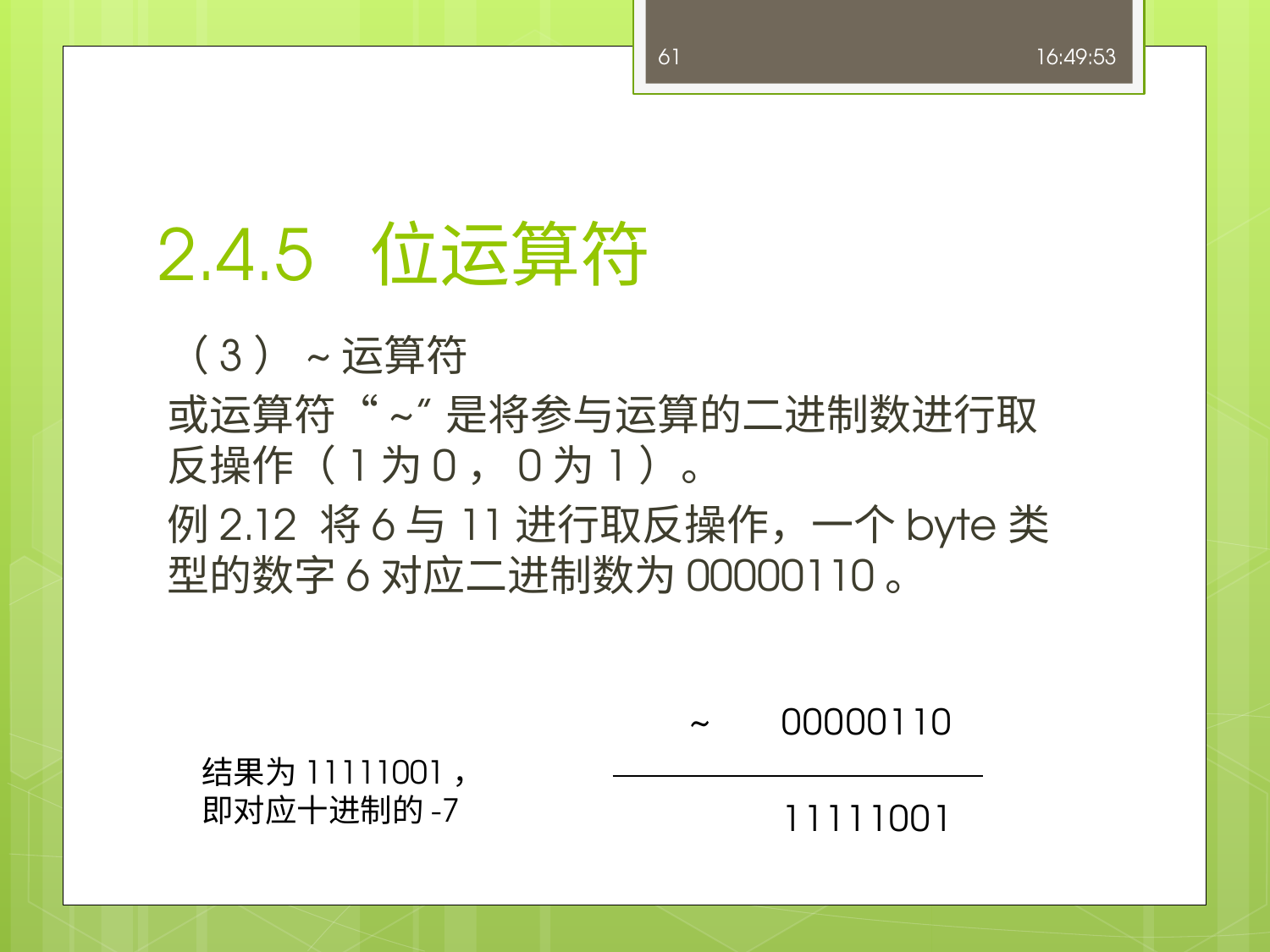

61
16:49:53
# 2.4.5  位运算符
（3）~运算符
或运算符“~”是将参与运算的二进制数进行取反操作（1为0，0为1）。
例2.12 将6与11进行取反操作，一个byte类型的数字6对应二进制数为00000110。
  ~      00000110
结果为11111001，
即对应十进制的-7
11111001